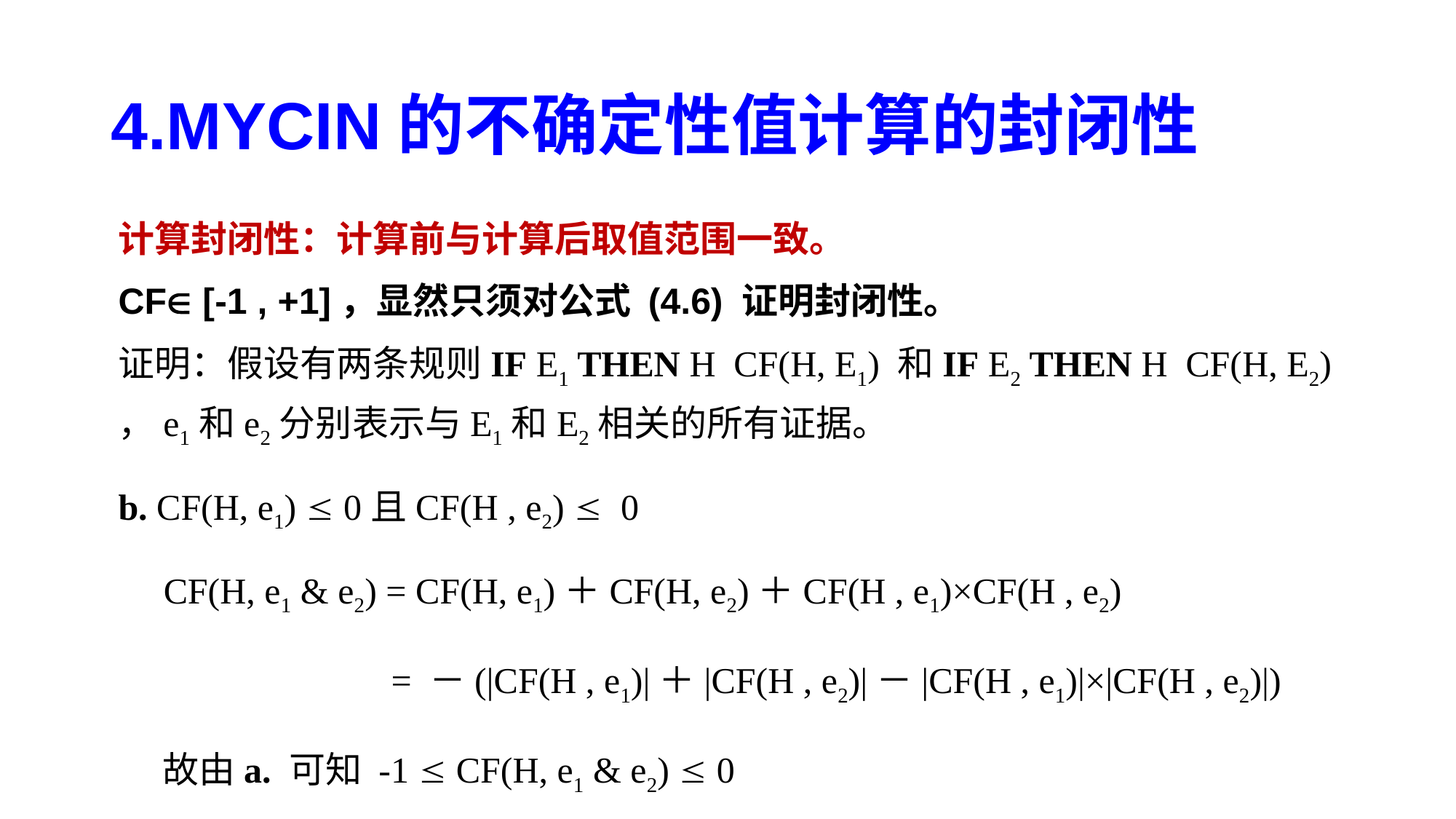

# 4.MYCIN的不确定性值计算的封闭性

计算封闭性：计算前与计算后取值范围一致。
CF∈ [-1 , +1]，显然只须对公式 (4.6) 证明封闭性。
证明：假设有两条规则IF E1 THEN H  CF(H, E1) 和IF E2 THEN H  CF(H, E2) ，e1和e2分别表示与E1和E2相关的所有证据。
b. CF(H, e1) ≤ 0且CF(H , e2) ≤  0
     CF(H, e1 & e2) = CF(H, e1)＋CF(H, e2)＋CF(H , e1)×CF(H , e2)
                           = －(|CF(H , e1)|＋|CF(H , e2)|－|CF(H , e1)|×|CF(H , e2)|)
 故由a. 可知 -1 ≤ CF(H, e1 & e2) ≤ 0